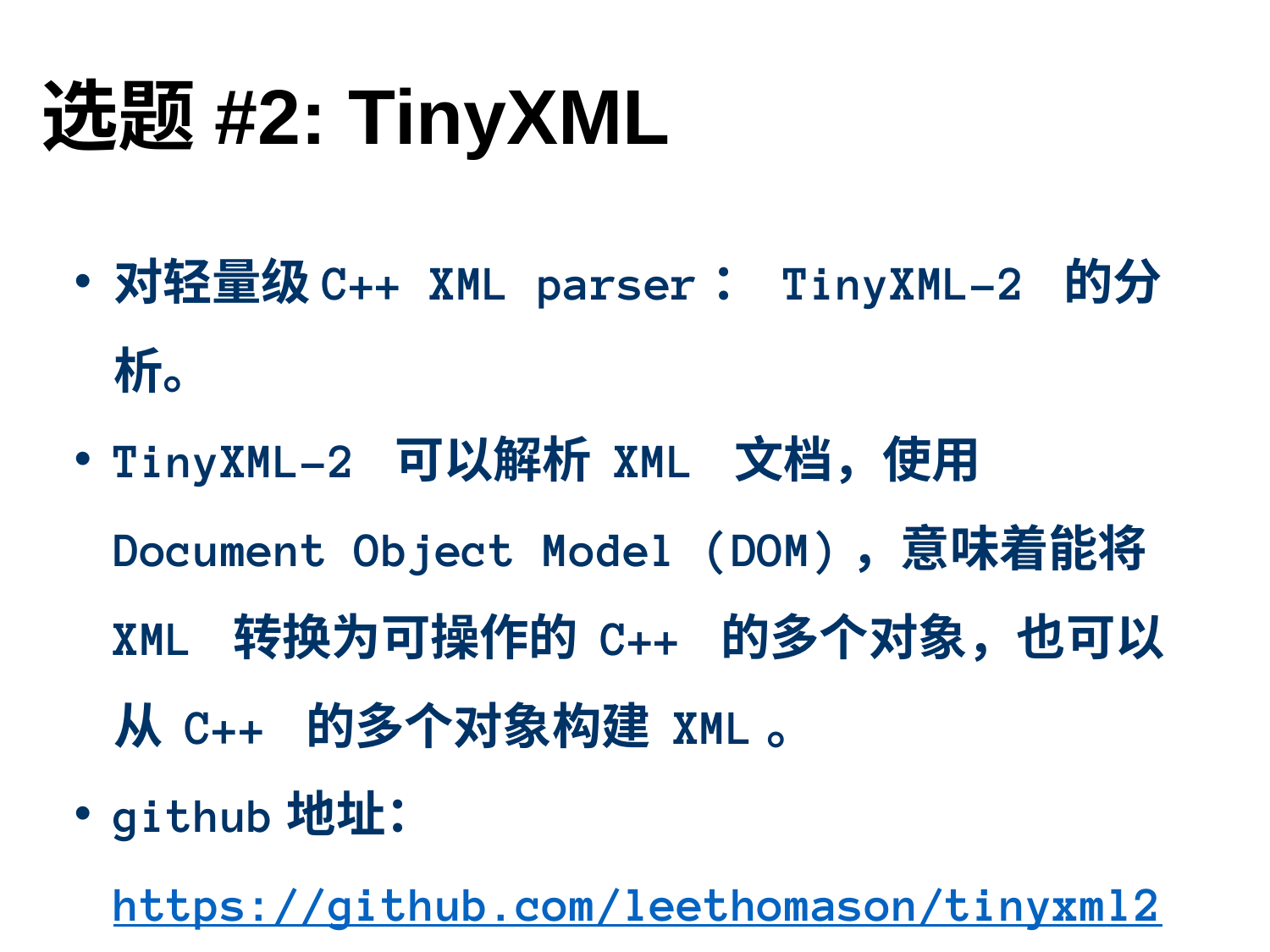

# 选题#2: TinyXML
对轻量级C++ XML parser： TinyXML-2 的分析。
TinyXML-2 可以解析 XML 文档，使用 Document Object Model (DOM)，意味着能将 XML 转换为可操作的 C++ 的多个对象，也可以从 C++ 的多个对象构建 XML。
github地址：https://github.com/leethomason/tinyxml2